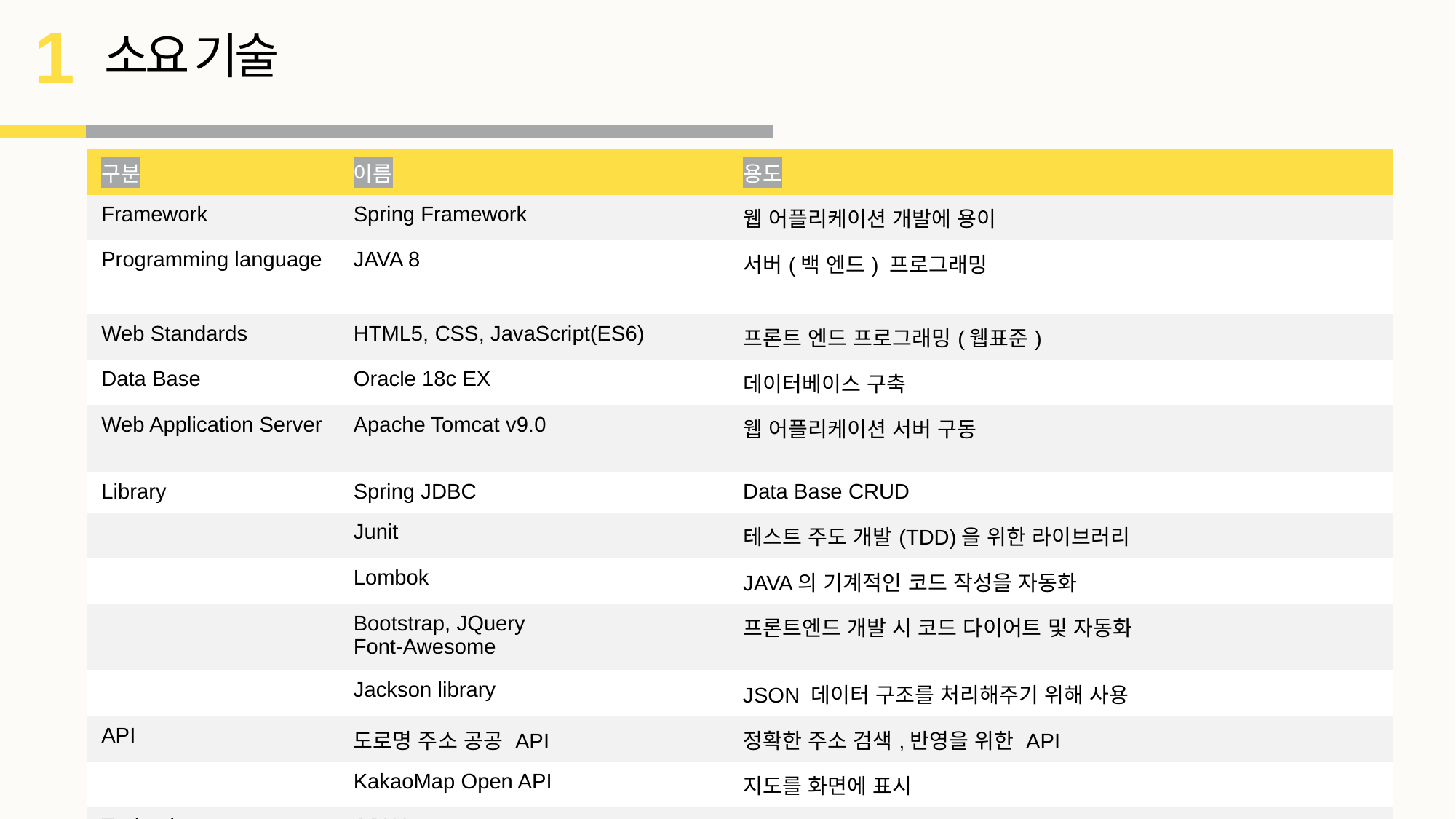

1
소요 기술

| 구분 | 이름 | 용도 |
| --- | --- | --- |
| Framework | Spring Framework | 웹 어플리케이션 개발에 용이 |
| Programming language | JAVA 8 | 서버(백 엔드) 프로그래밍 |
| Web Standards | HTML5, CSS, JavaScript(ES6) | 프론트 엔드 프로그래밍(웹표준) |
| Data Base | Oracle 18c EX | 데이터베이스 구축 |
| Web Application Server | Apache Tomcat v9.0 | 웹 어플리케이션 서버 구동 |
| Library | Spring JDBC | Data Base CRUD |
|  | Junit | 테스트 주도 개발(TDD)을 위한 라이브러리 |
|  | Lombok | JAVA의 기계적인 코드 작성을 자동화 |
|  | Bootstrap, JQuery Font-Awesome | 프론트엔드 개발 시 코드 다이어트 및 자동화 |
|  | Jackson library | JSON 데이터 구조를 처리해주기 위해 사용 |
| API | 도로명 주소 공공 API | 정확한 주소 검색,반영을 위한 API |
|  | KakaoMap Open API | 지도를 화면에 표시 |
| Technology | AJAX | 비동기 화면 처리 |